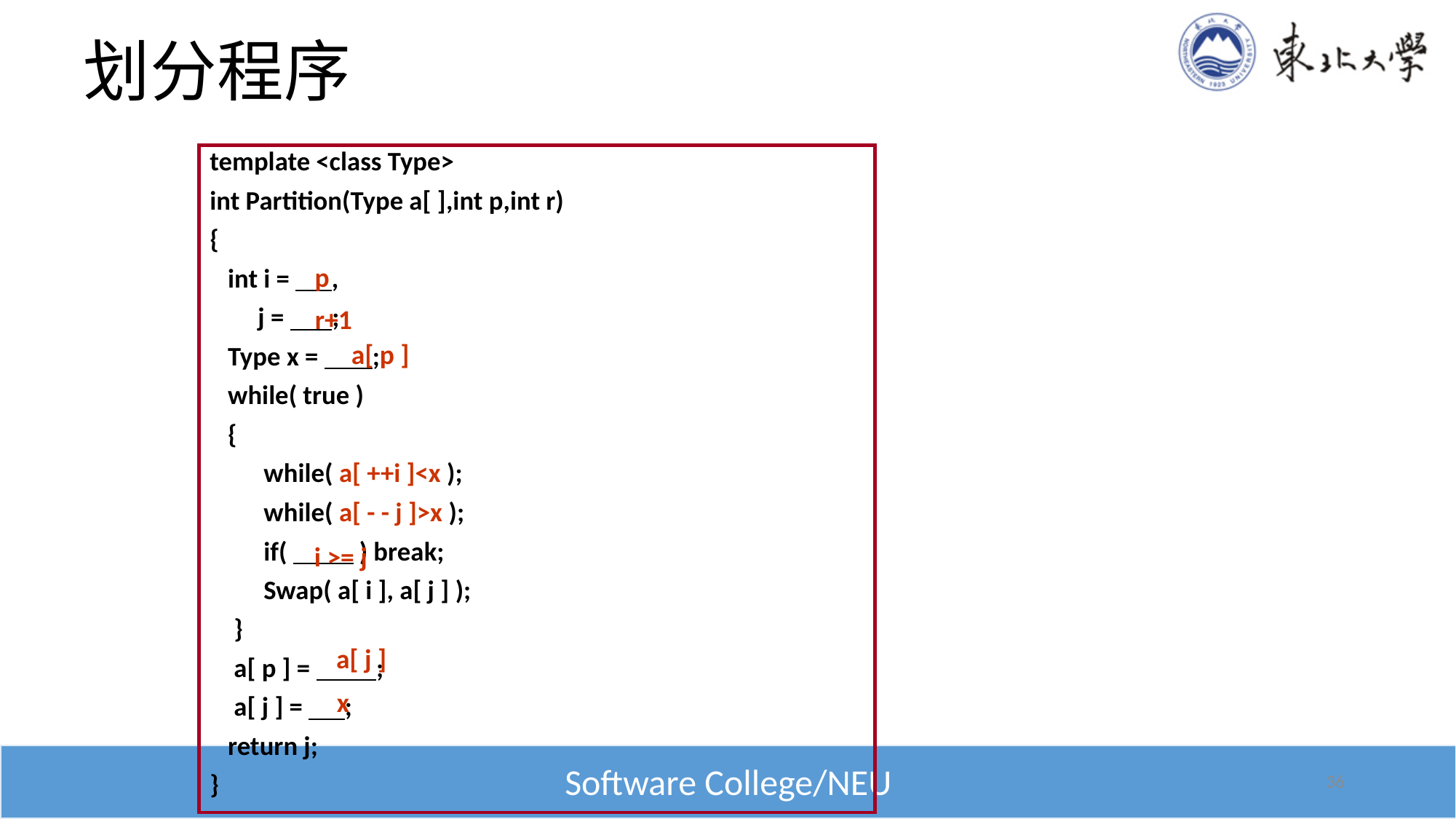

# 划分程序
template <class Type>
int Partition(Type a[ ],int p,int r)
{
   int i =       ,
        j =        ;
   Type x =         ;
   while( true )
   {
         while( a[ ++i ]<x );
         while( a[ - - j ]>x );
         if(            ) break;
         Swap( a[ i ], a[ j ] );
    }
    a[ p ] =           ;
    a[ j ] =       ;
   return j;
}

p
r+1
a[ p ]
i >= j
a[ j ]
x
36